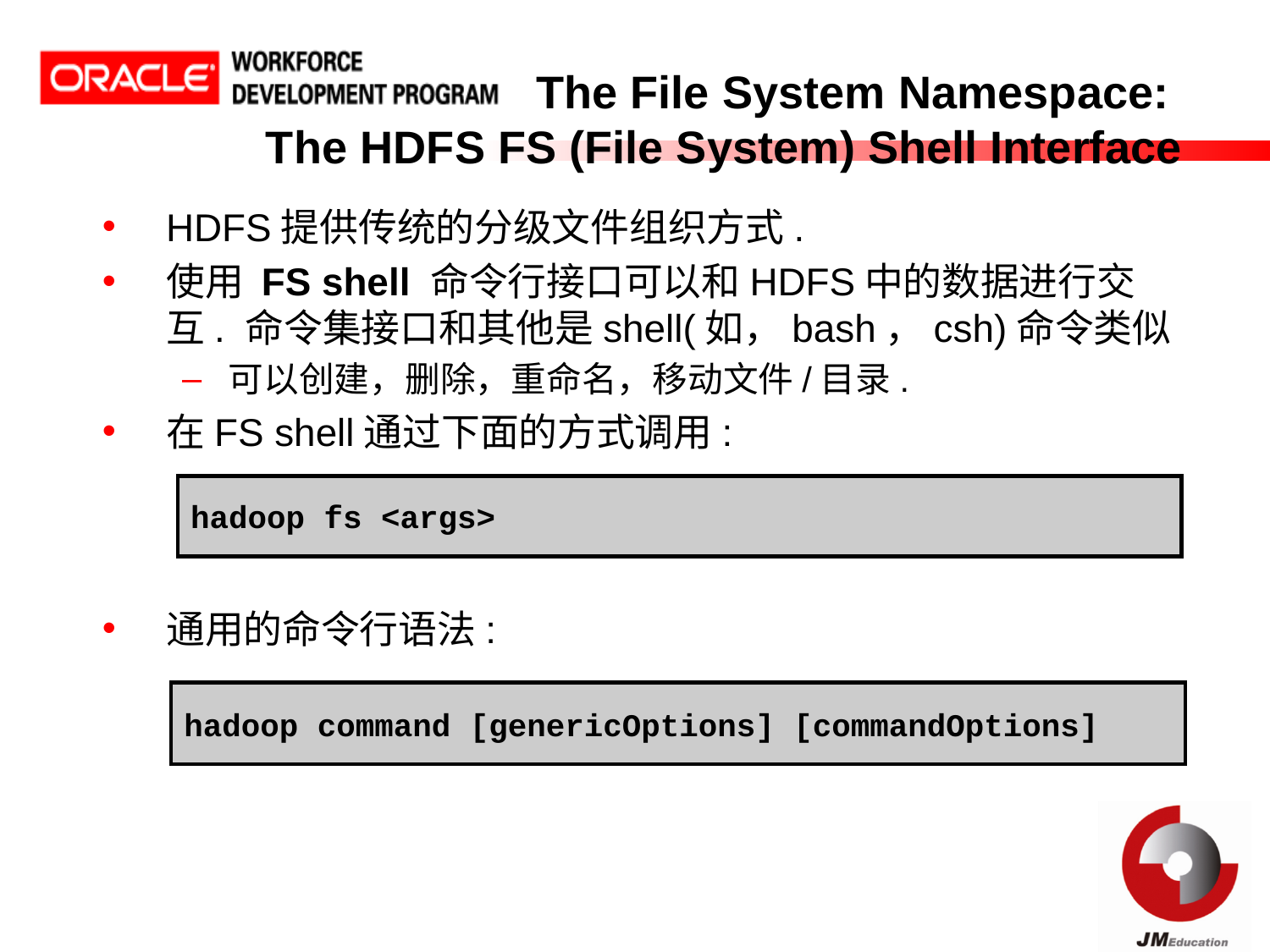

# The File System Namespace: The HDFS FS (File System) Shell Interface
HDFS提供传统的分级文件组织方式.
使用 FS shell 命令行接口可以和HDFS中的数据进行交互. 命令集接口和其他是shell(如，bash，csh)命令类似
可以创建，删除，重命名，移动文件/目录.
在FS shell通过下面的方式调用:

通用的命令行语法:
hadoop fs <args>
hadoop command [genericOptions] [commandOptions]